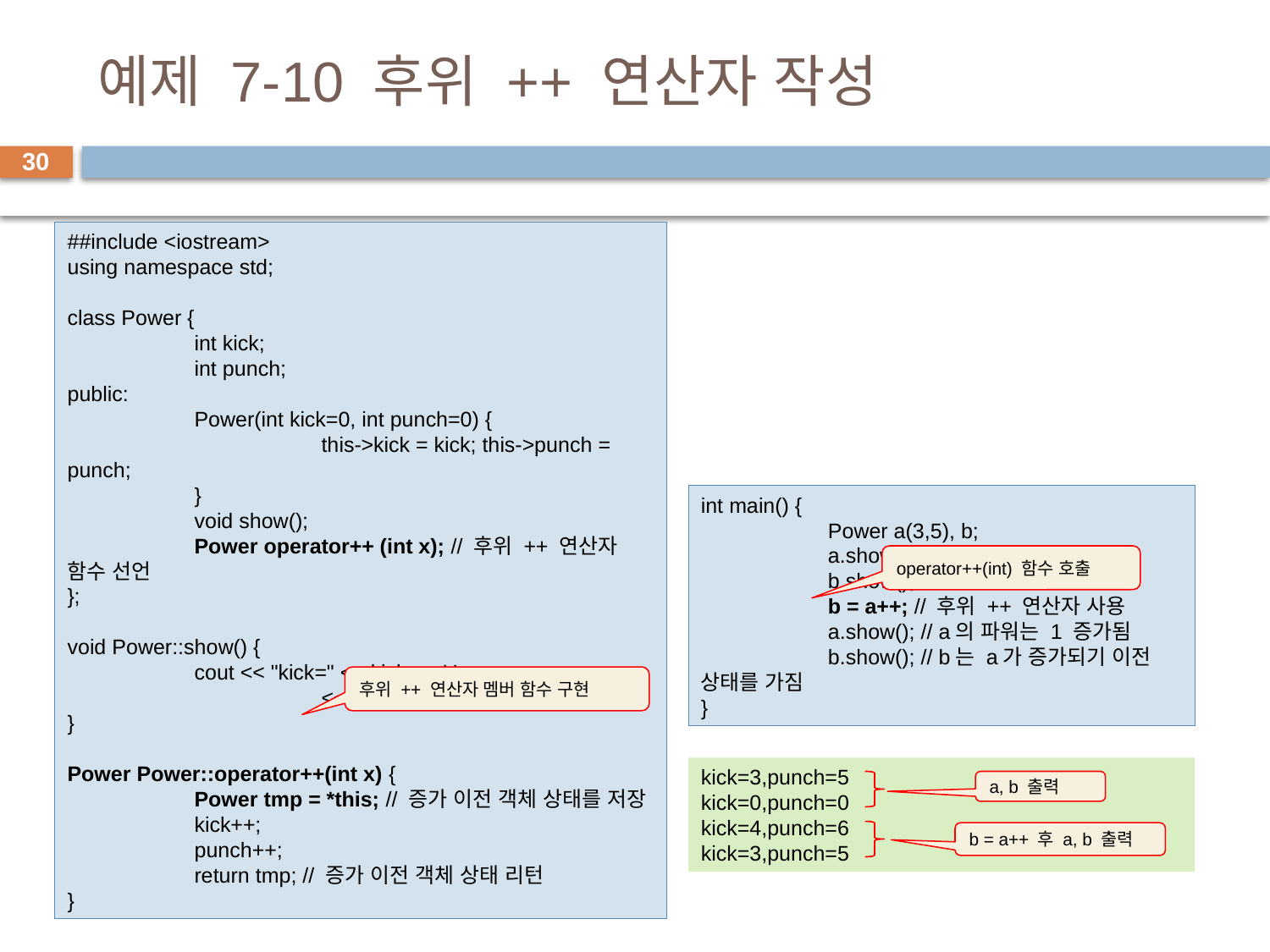

# 예제 7-10 후위 ++ 연산자 작성
30
##include <iostream>
using namespace std;

class Power {
	int kick;
	int punch;
public:
	Power(int kick=0, int punch=0) {
		this->kick = kick; this->punch = punch;
	}
	void show();
	Power operator++ (int x); // 후위 ++ 연산자 함수 선언
};

void Power::show() {
	cout << "kick=" << kick << ','
		<< "punch=" << punch << endl;
}

Power Power::operator++(int x) {
	Power tmp = *this; // 증가 이전 객체 상태를 저장
	kick++;
	punch++;
	return tmp; // 증가 이전 객체 상태 리턴
}
int main() {
	Power a(3,5), b;
	a.show();
	b.show();
	b = a++; // 후위 ++ 연산자 사용
	a.show(); // a의 파워는 1 증가됨
	b.show(); // b는 a가 증가되기 이전 상태를 가짐
}
operator++(int) 함수 호출
후위 ++ 연산자 멤버 함수 구현
kick=3,punch=5
kick=0,punch=0
kick=4,punch=6
kick=3,punch=5

a, b 출력

b = a++ 후 a, b 출력